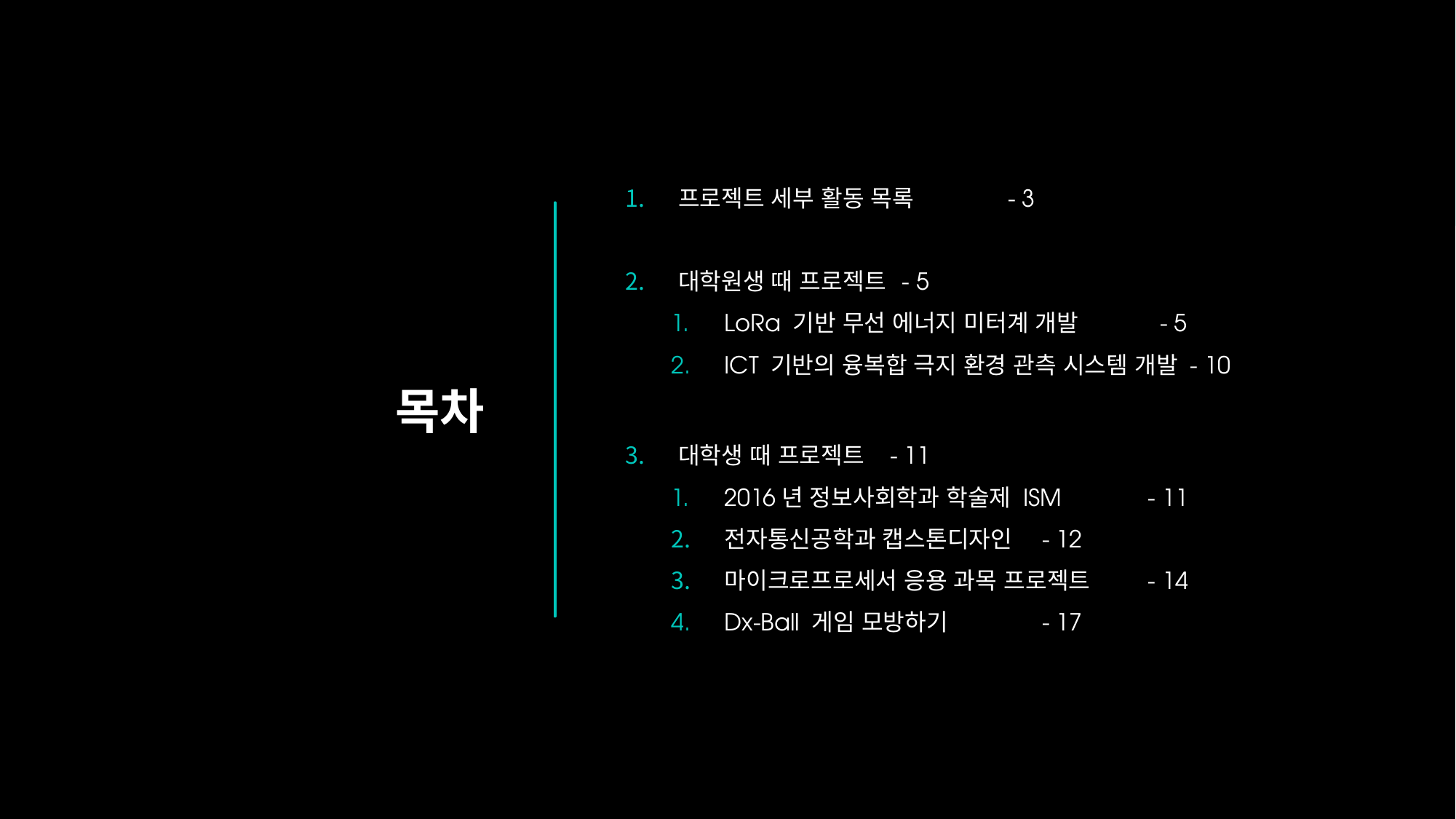

프로젝트 세부 활동 목록						 - 3

대학원생 때 프로젝트						 - 5
LoRa 기반 무선 에너지 미터계 개발			 - 5
ICT 기반의 융복합 극지 환경 관측 시스템 개발 - 10

대학생 때 프로젝트							- 11
2016년 정보사회학과 학술제 ISM			- 11
전자통신공학과 캡스톤디자인				- 12
마이크로프로세서 응용 과목 프로젝트		- 14
Dx-Ball 게임 모방하기					- 17
# 목차